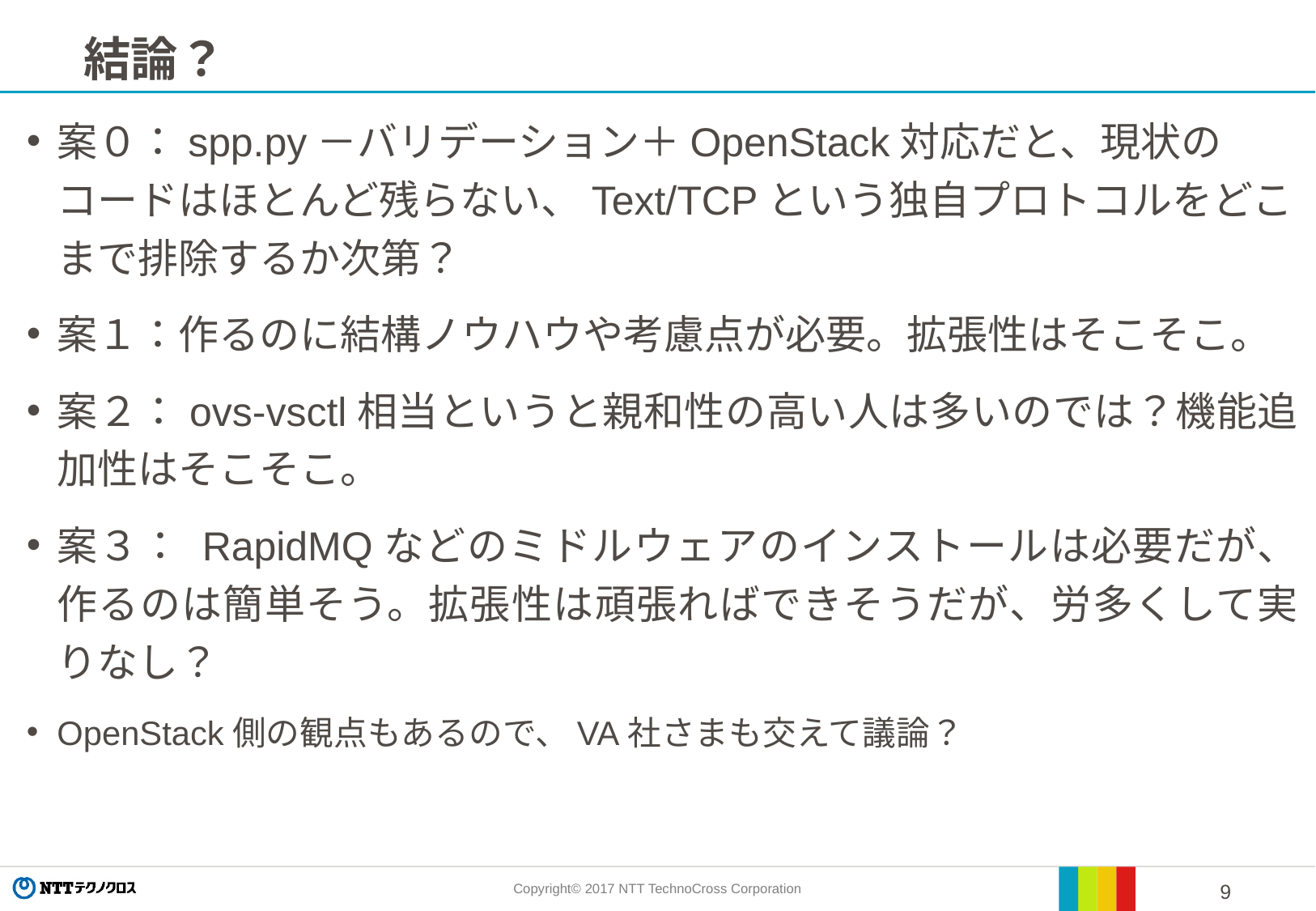

# 結論？
案０：spp.py－バリデーション＋OpenStack対応だと、現状のコードはほとんど残らない、Text/TCPという独自プロトコルをどこまで排除するか次第？
案１：作るのに結構ノウハウや考慮点が必要。拡張性はそこそこ。
案２：ovs-vsctl相当というと親和性の高い人は多いのでは？機能追加性はそこそこ。
案３： RapidMQなどのミドルウェアのインストールは必要だが、作るのは簡単そう。拡張性は頑張ればできそうだが、労多くして実りなし？
OpenStack側の観点もあるので、VA社さまも交えて議論？